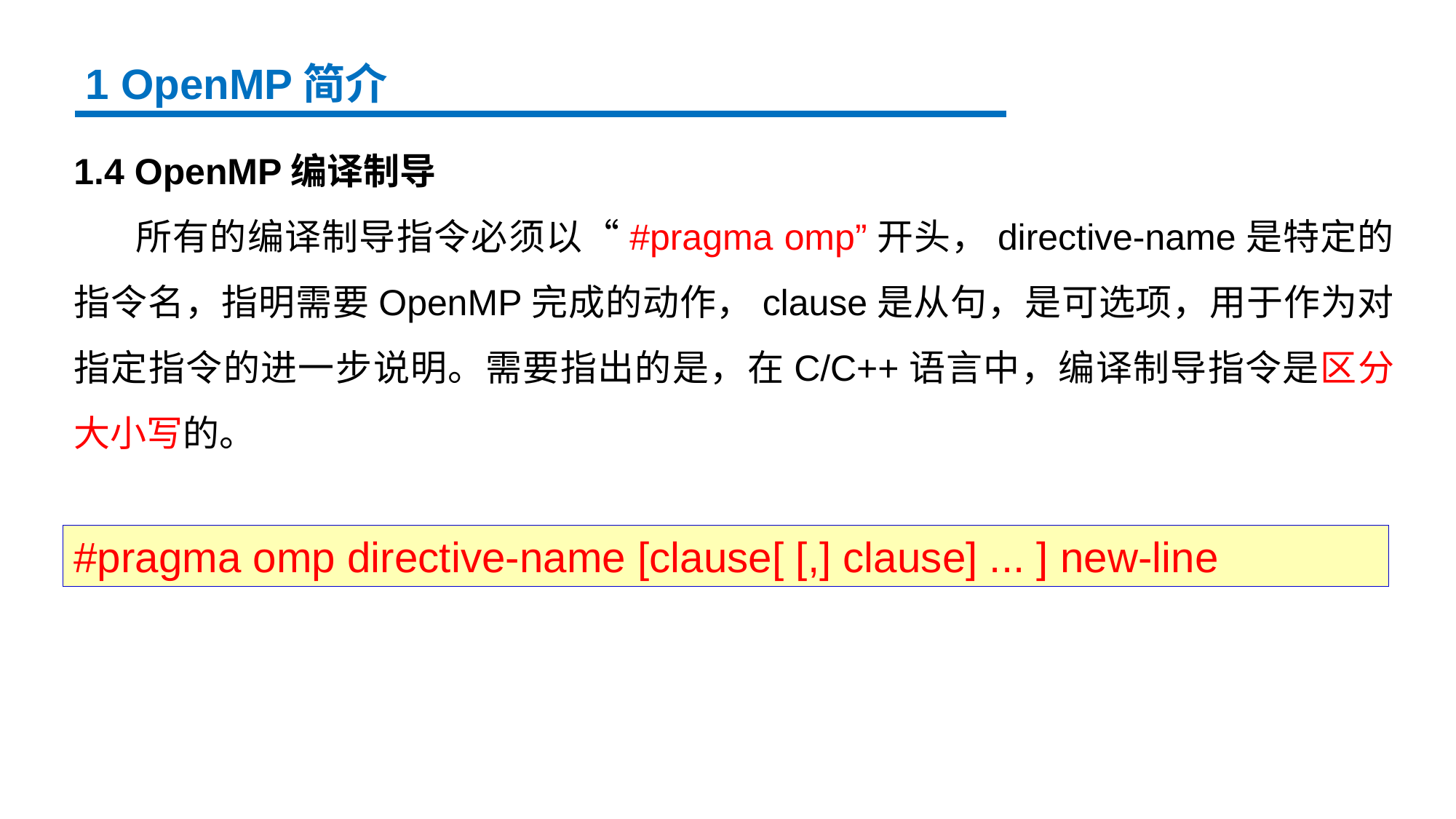

1 OpenMP简介
1.4 OpenMP编译制导
       所有的编译制导指令必须以“#pragma omp”开头，directive-name是特定的指令名，指明需要OpenMP完成的动作，clause是从句，是可选项，用于作为对指定指令的进一步说明。需要指出的是，在C/C++语言中，编译制导指令是区分大小写的。
#pragma omp directive-name [clause[ [,] clause] ... ] new-line